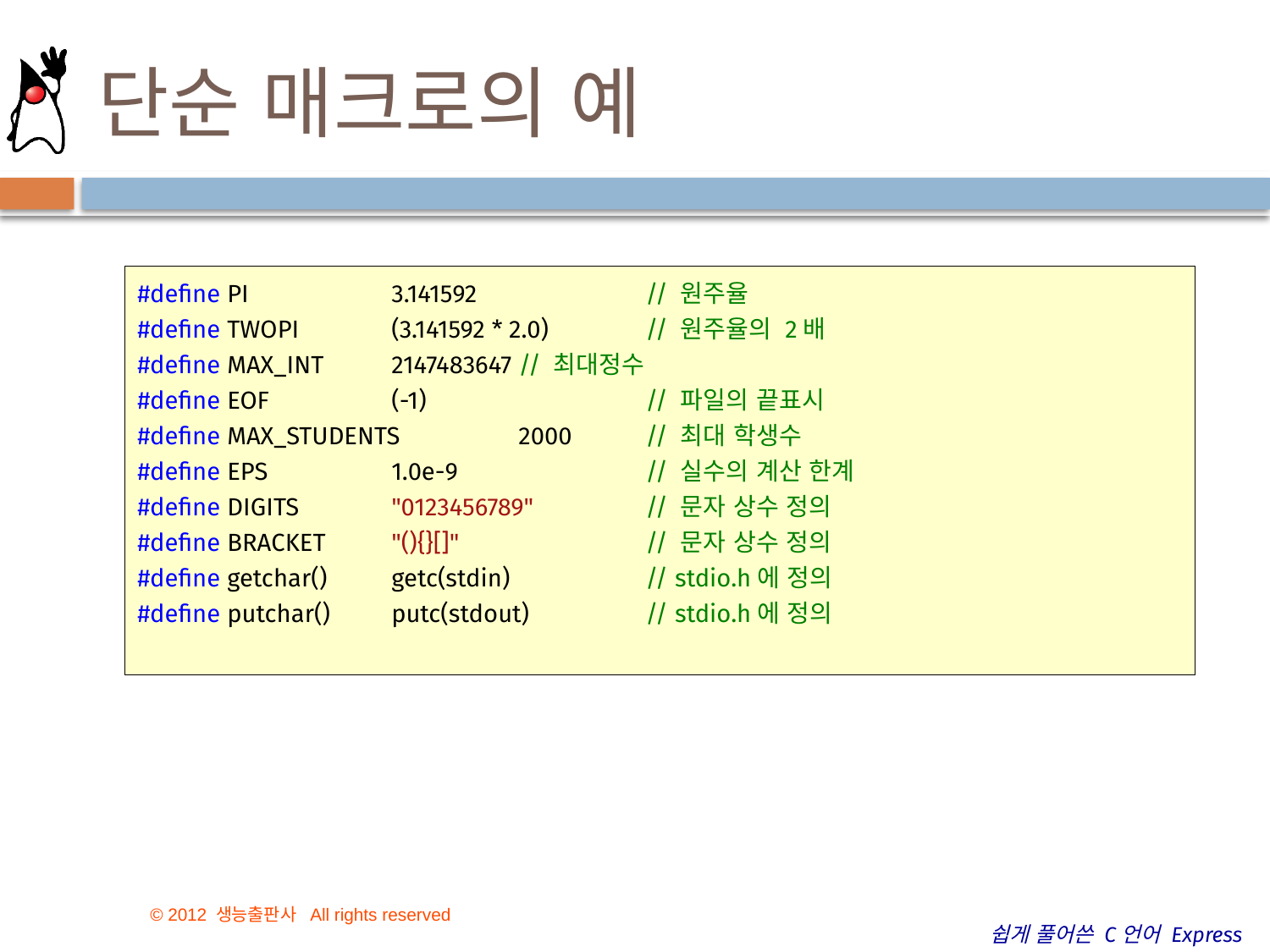

# 단순 매크로의 예
#define PI 		3.141592		// 원주율
#define TWOPI 	(3.141592 * 2.0)	// 원주율의 2배
#define MAX_INT 	2147483647	// 최대정수
#define EOF 	(-1)		// 파일의 끝표시
#define MAX_STUDENTS 	2000	// 최대 학생수
#define EPS 	1.0e-9		// 실수의 계산 한계
#define DIGITS 	"0123456789"	// 문자 상수 정의
#define BRACKET 	"(){}[]"		// 문자 상수 정의
#define getchar() 	getc(stdin)		// stdio.h에 정의
#define putchar() 	putc(stdout)	// stdio.h에 정의